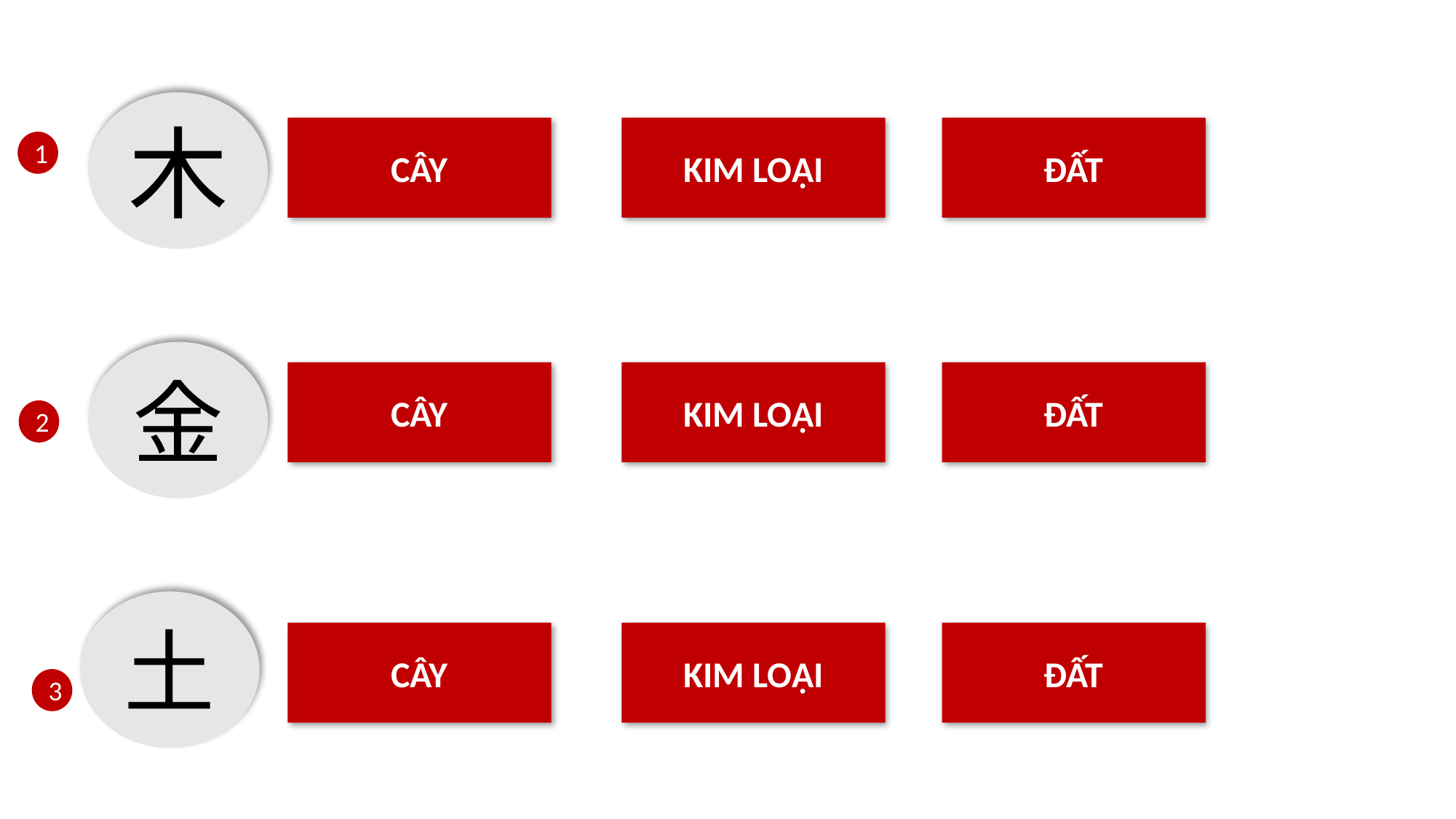

木
CÂY
KIM LOẠI
ĐẤT
1
金
CÂY
KIM LOẠI
ĐẤT
2
土
CÂY
KIM LOẠI
ĐẤT
3